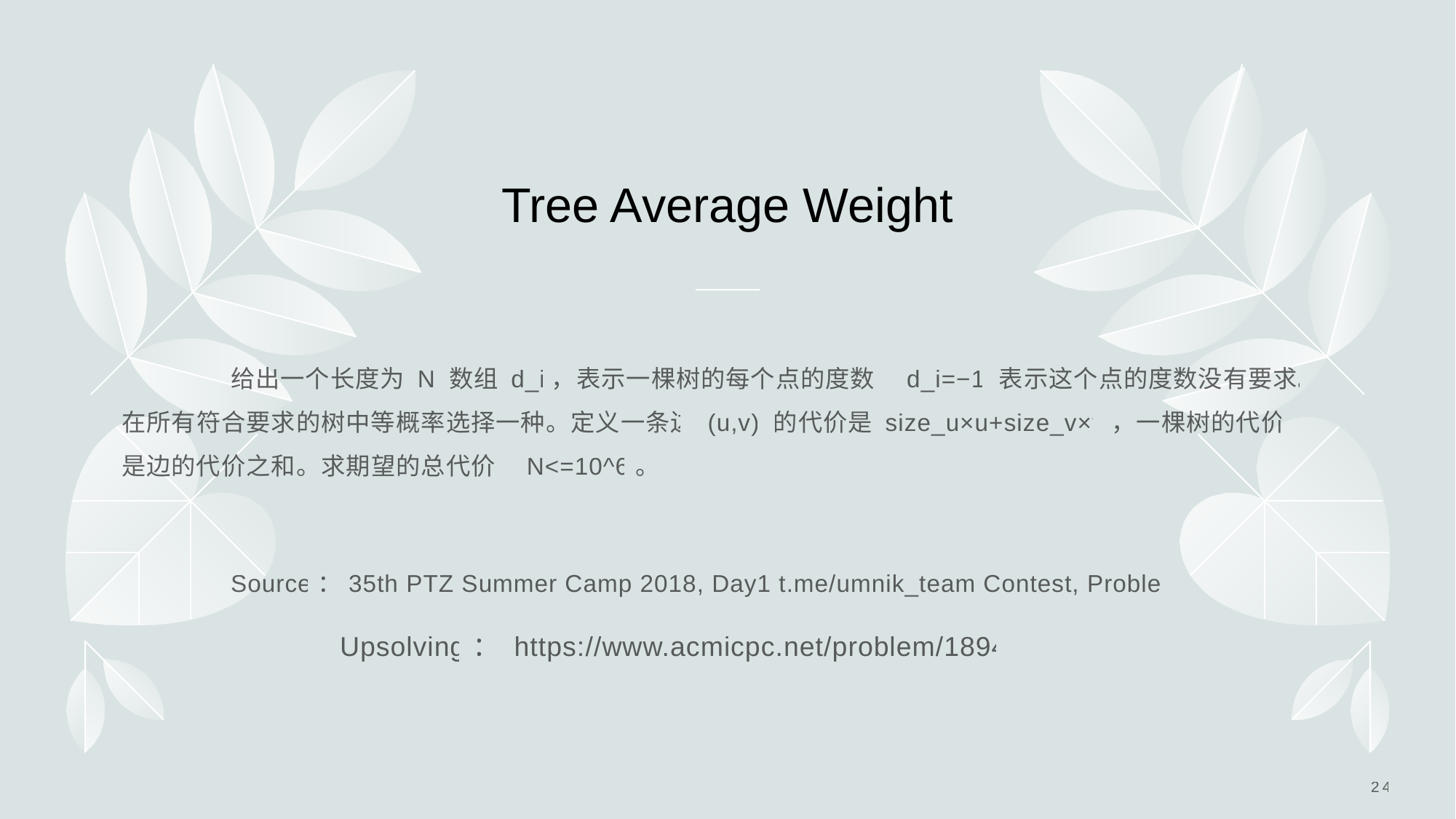

# Tree Average Weight
	给出一个长度为 N 数组 d_i，表示一棵树的每个点的度数。d_i=−1 表示这个点的度数没有要求。在所有符合要求的树中等概率选择一种。定义一条边 (u,v) 的代价是 size_u×u+size_v×v，一棵树的代价是边的代价之和。求期望的总代价。N<=10^6。

	Source：35th PTZ Summer Camp 2018, Day1 t.me/umnik_team Contest, Problem C
		Upsolving： https://www.acmicpc.net/problem/18948
24